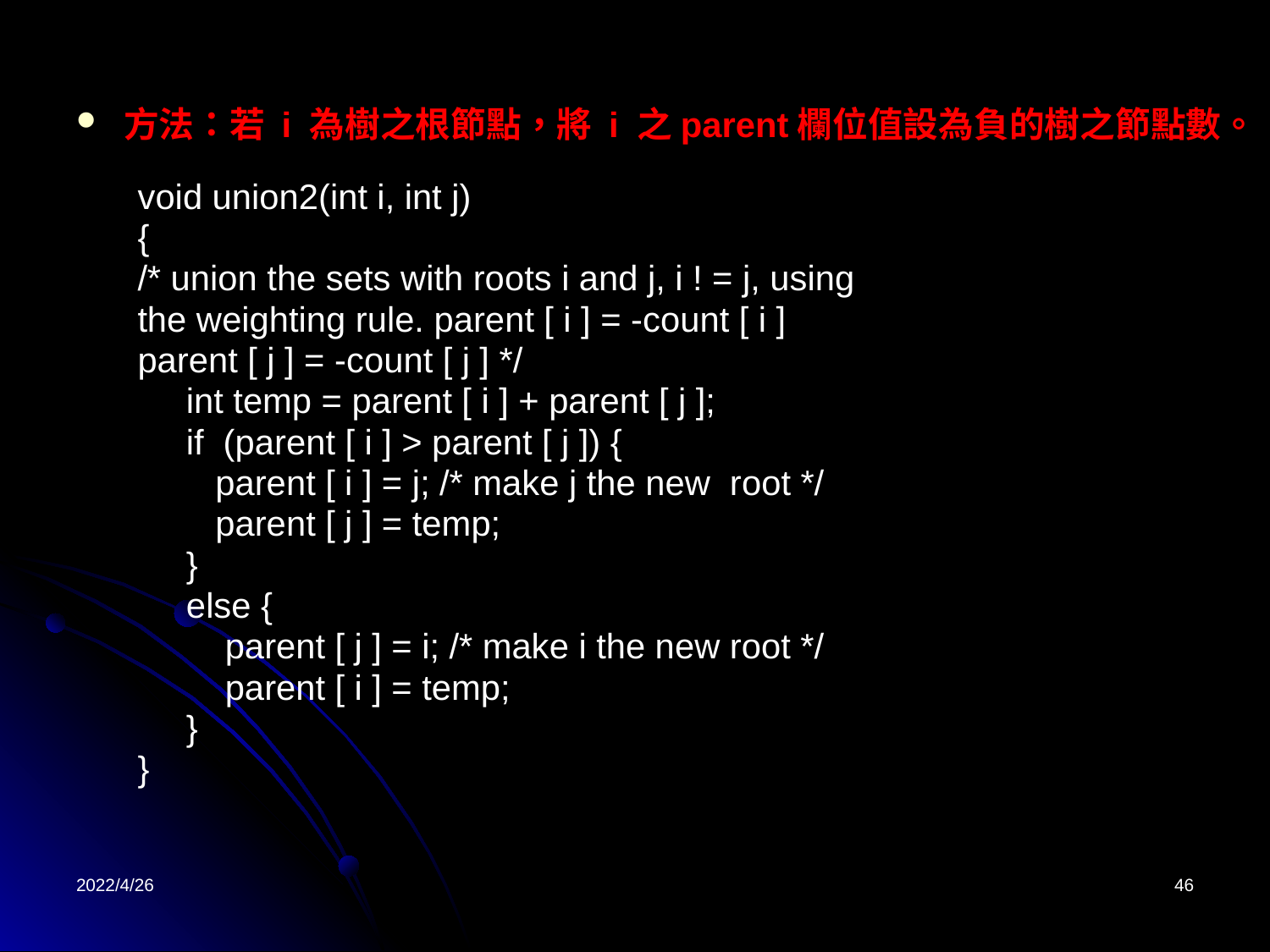

方法：若 i 為樹之根節點，將 i 之parent欄位值設為負的樹之節點數。
void union2(int i, int j)
{
/* union the sets with roots i and j, i ! = j, using
the weighting rule. parent [ i ] = -count [ i ]
parent [ j ] = -count [ j ] */
     int temp = parent [ i ] + parent [ j ];
     if  (parent [ i ] > parent [ j ]) {
        parent [ i ] = j; /* make j the new  root */
        parent [ j ] = temp;
     }
     else {
         parent [ j ] = i; /* make i the new root */
         parent [ i ] = temp;
     }
}
2022/4/26
46